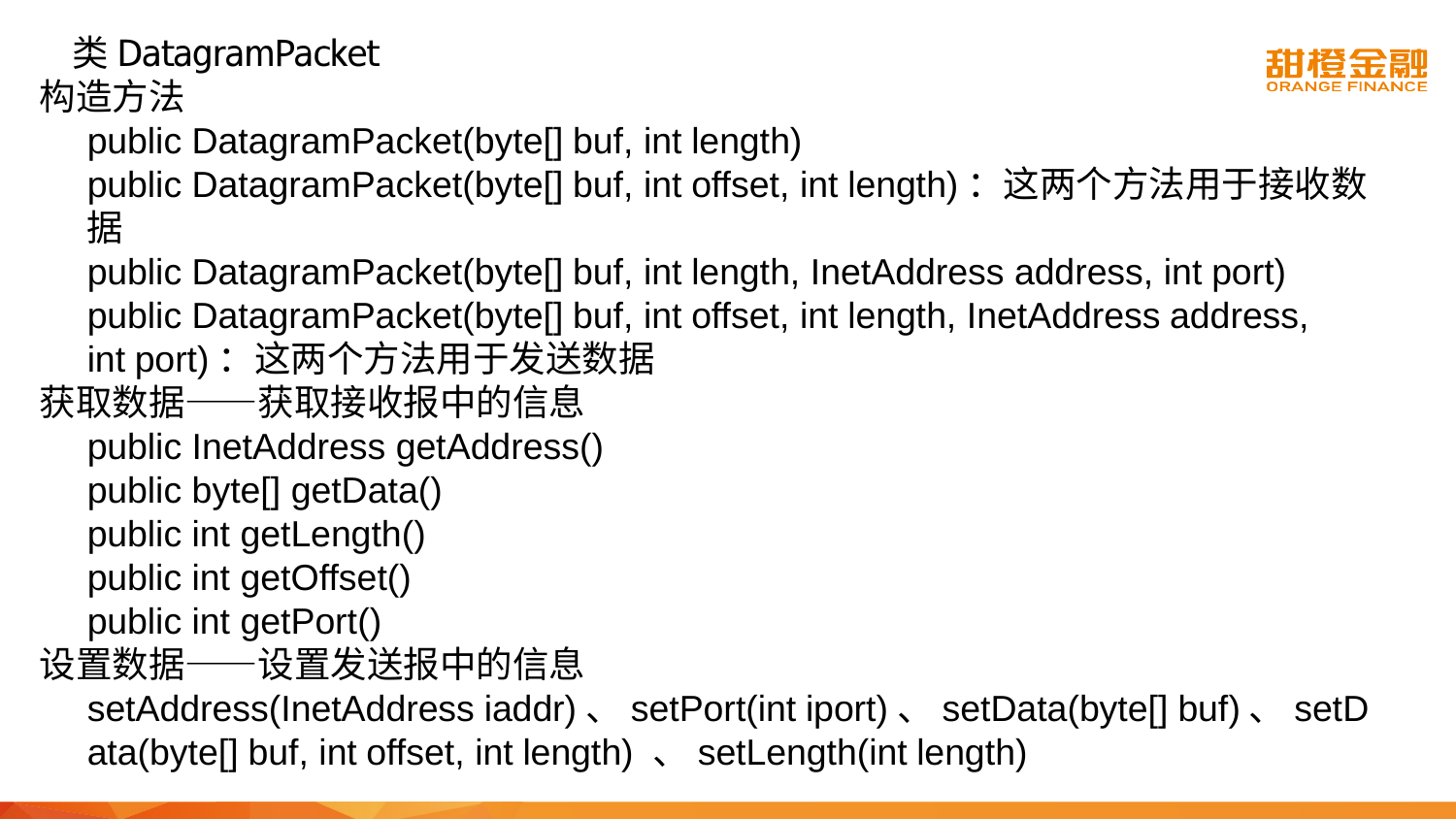

类DatagramPacket
  构造方法
public DatagramPacket(byte[] buf, int length)
public DatagramPacket(byte[] buf, int offset, int length)：这两个方法用于接收数据
public DatagramPacket(byte[] buf, int length, InetAddress address, int port)
public DatagramPacket(byte[] buf, int offset, int length, InetAddress address, int port)：这两个方法用于发送数据
  获取数据——获取接收报中的信息
public InetAddress getAddress()
public byte[] getData()
public int getLength()
public int getOffset()
public int getPort()
  设置数据——设置发送报中的信息
setAddress(InetAddress iaddr)、setPort(int iport)、setData(byte[] buf)、setData(byte[] buf, int offset, int length) 、setLength(int length)